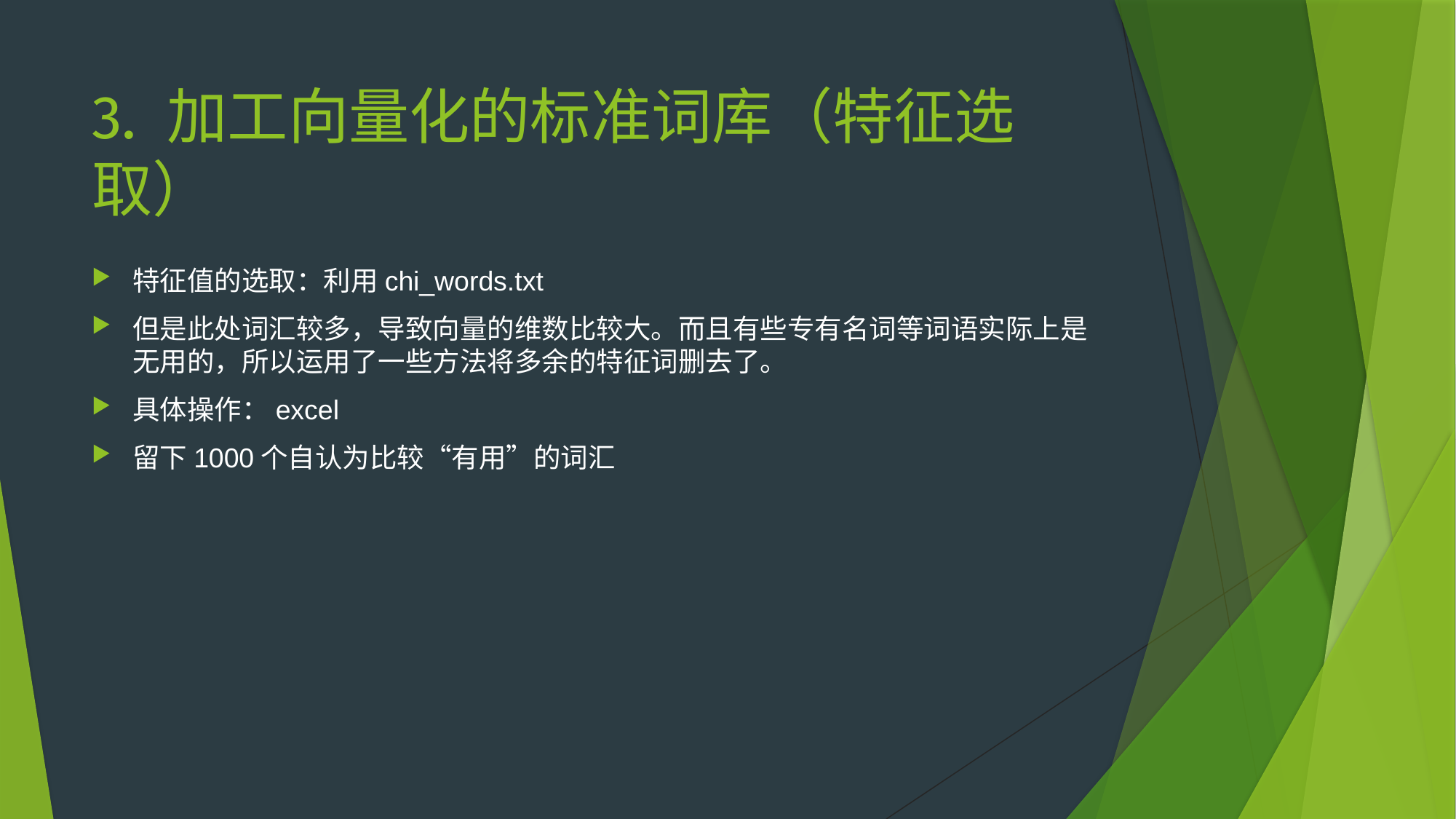

# 3. 加工向量化的标准词库（特征选取）
特征值的选取：利用chi_words.txt
但是此处词汇较多，导致向量的维数比较大。而且有些专有名词等词语实际上是无用的，所以运用了一些方法将多余的特征词删去了。
具体操作：excel
留下1000个自认为比较“有用”的词汇